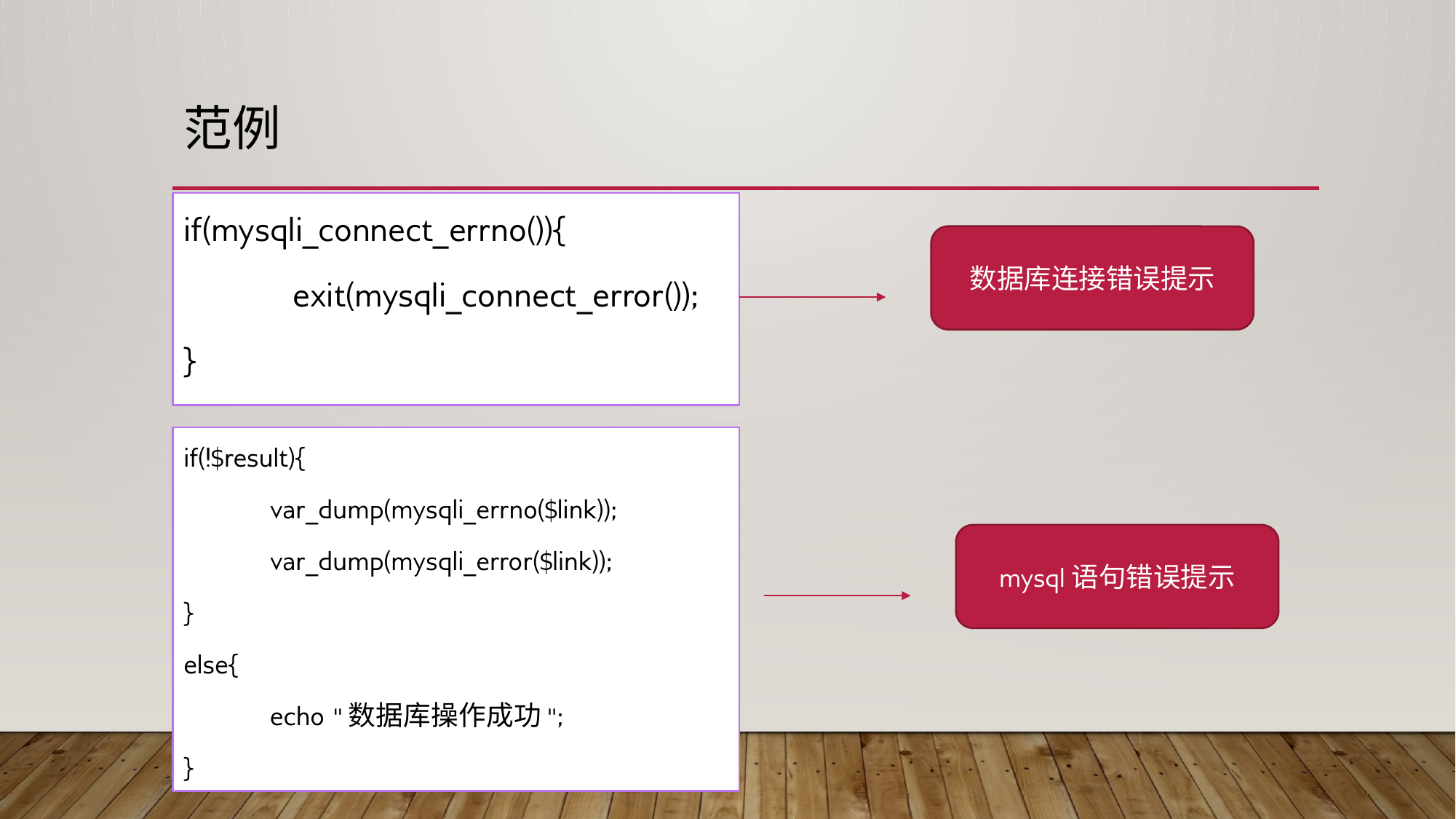

# 范例
if(mysqli_connect_errno()){
	exit(mysqli_connect_error());
}
数据库连接错误提示
if(!$result){
	var_dump(mysqli_errno($link));
	var_dump(mysqli_error($link));
}
else{
	echo "数据库操作成功";
}
mysql语句错误提示